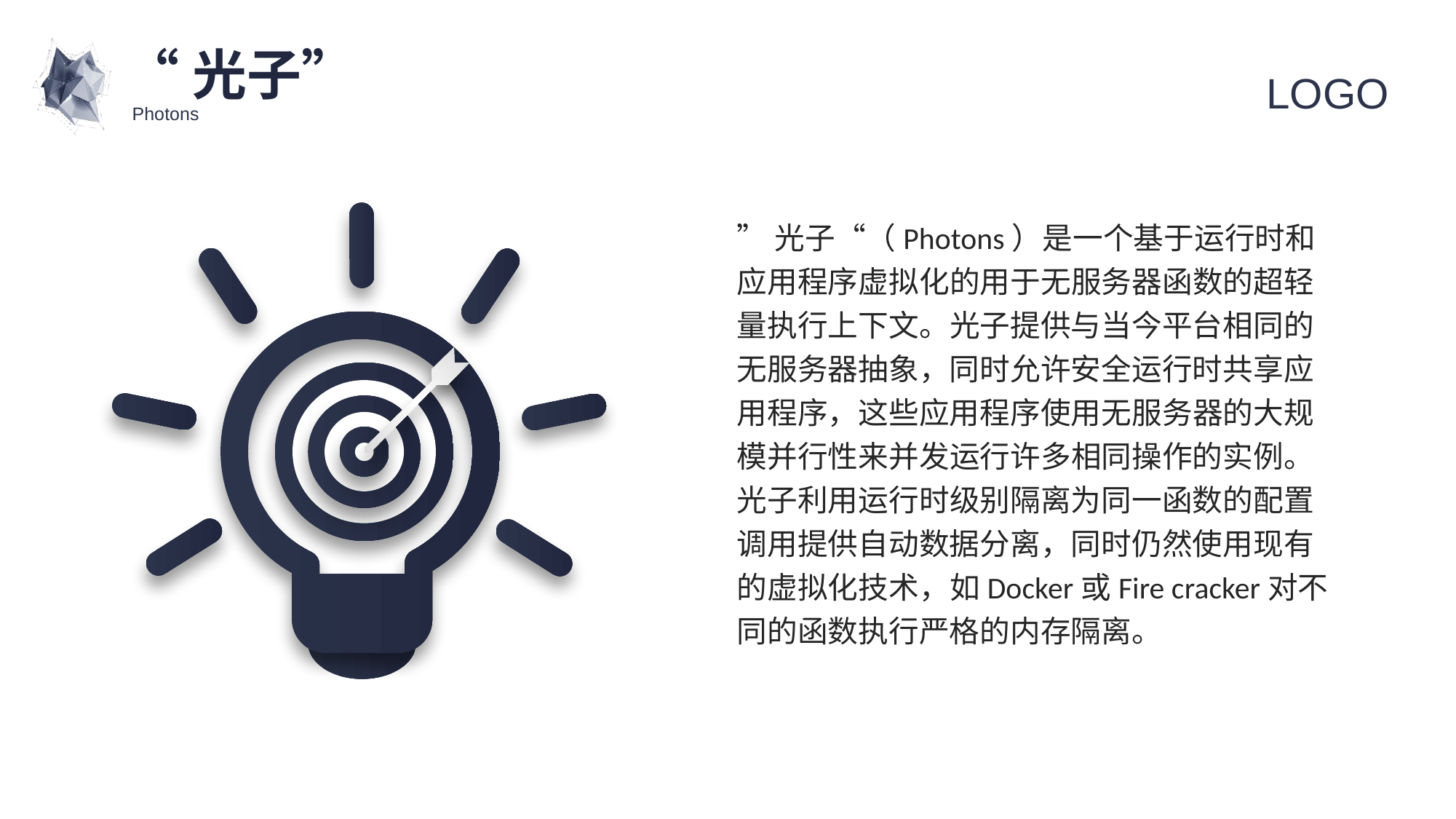

“光子”
Photons

”光子“（Photons）是一个基于运行时和应用程序虚拟化的用于无服务器函数的超轻量执行上下文。光子提供与当今平台相同的无服务器抽象，同时允许安全运行时共享应用程序，这些应用程序使用无服务器的大规模并行性来并发运行许多相同操作的实例。光子利用运行时级别隔离为同一函数的配置调用提供自动数据分离，同时仍然使用现有的虚拟化技术，如Docker或Fire cracker对不同的函数执行严格的内存隔离。